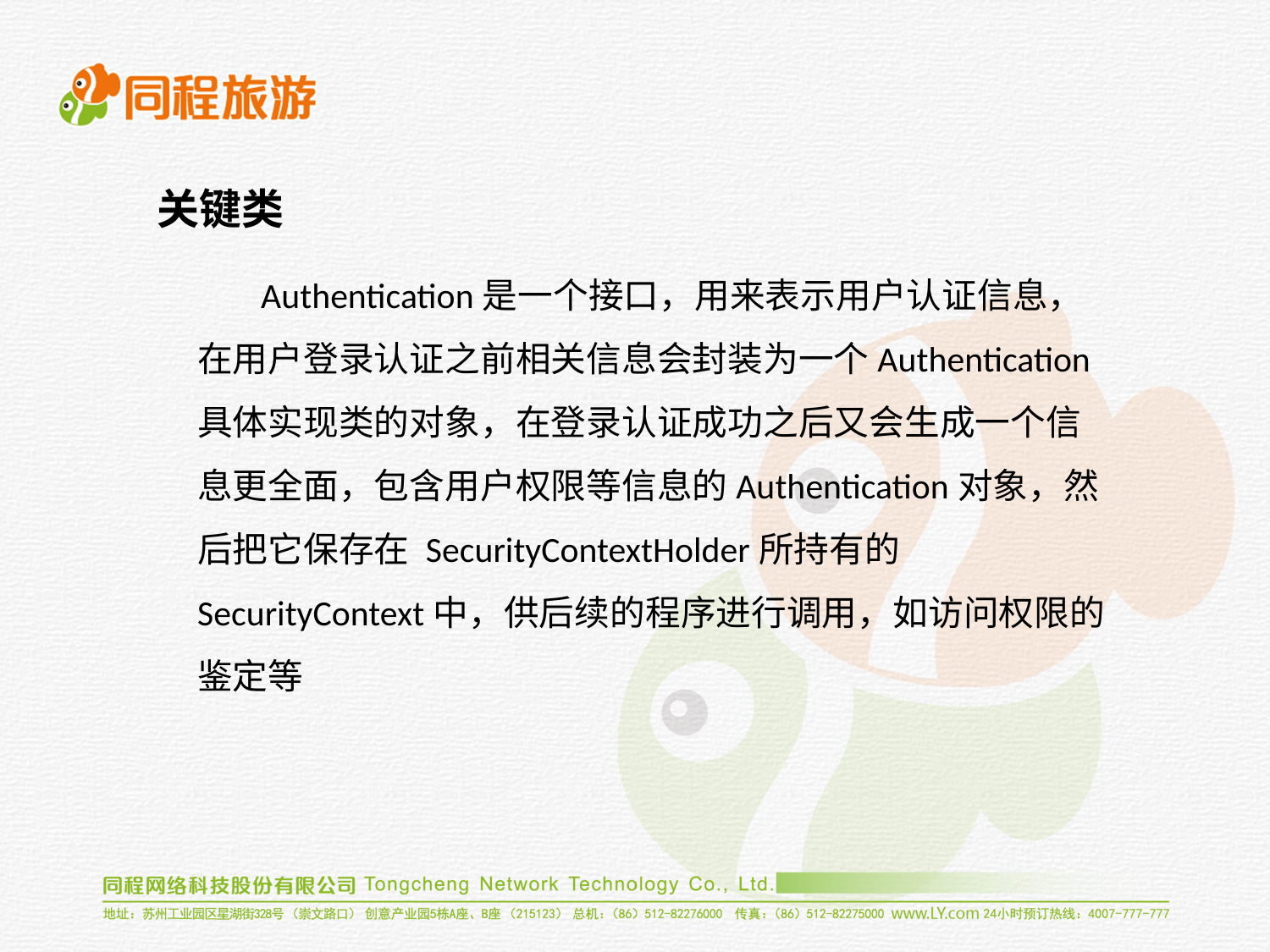

关键类
Authentication是一个接口，用来表示用户认证信息，在用户登录认证之前相关信息会封装为一个Authentication具体实现类的对象，在登录认证成功之后又会生成一个信息更全面，包含用户权限等信息的Authentication对象，然后把它保存在 SecurityContextHolder所持有的SecurityContext中，供后续的程序进行调用，如访问权限的鉴定等